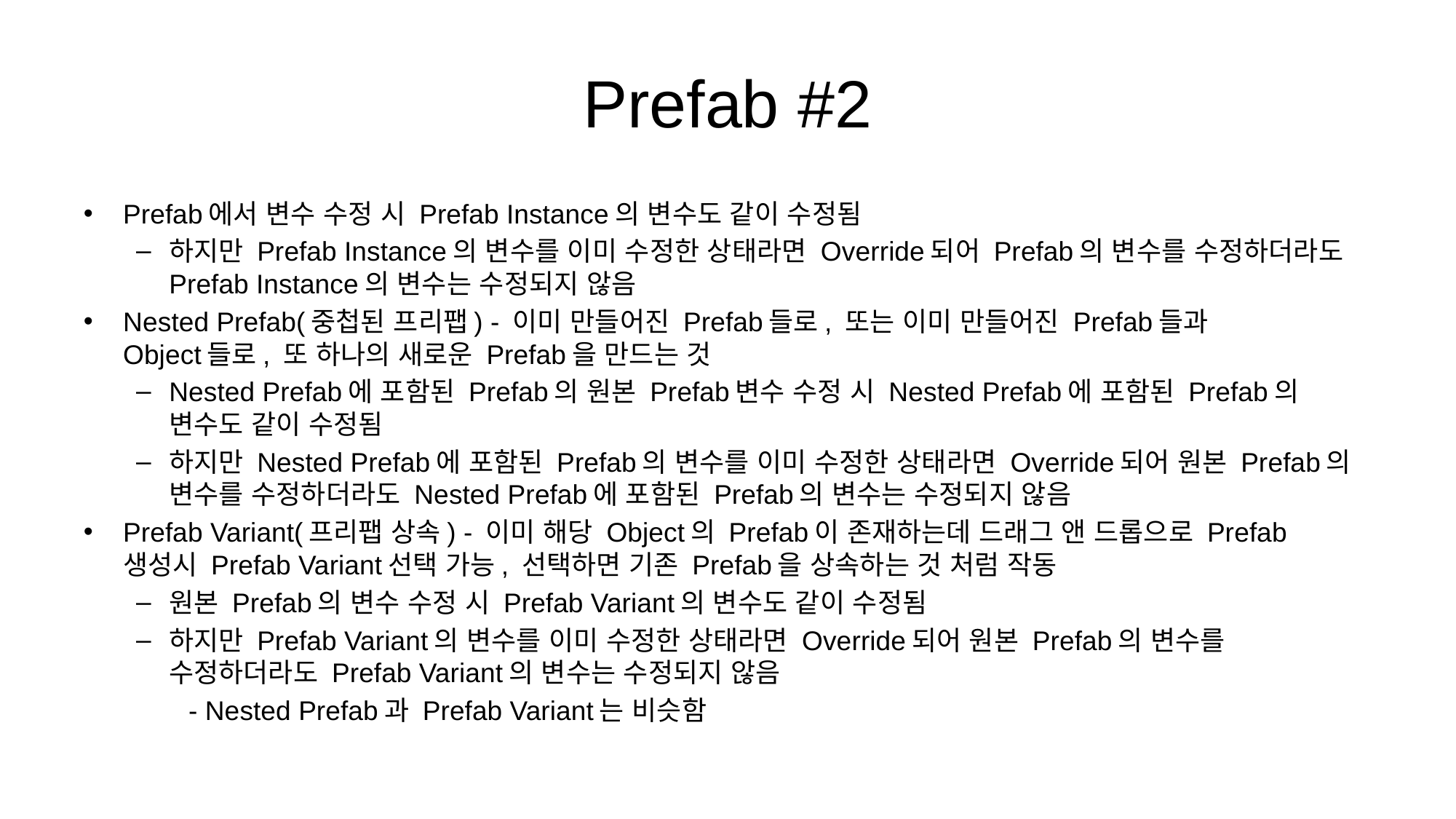

# Prefab #2
Prefab에서 변수 수정 시 Prefab Instance의 변수도 같이 수정됨
하지만 Prefab Instance의 변수를 이미 수정한 상태라면 Override되어 Prefab의 변수를 수정하더라도 Prefab Instance의 변수는 수정되지 않음
Nested Prefab(중첩된 프리팹) - 이미 만들어진 Prefab들로, 또는 이미 만들어진 Prefab들과 				    Object들로, 또 하나의 새로운 Prefab을 만드는 것
Nested Prefab에 포함된 Prefab의 원본 Prefab변수 수정 시 Nested Prefab에 포함된 Prefab의 변수도 같이 수정됨
하지만 Nested Prefab에 포함된 Prefab의 변수를 이미 수정한 상태라면 Override되어 원본 Prefab의 변수를 수정하더라도 Nested Prefab에 포함된 Prefab의 변수는 수정되지 않음
Prefab Variant(프리팹 상속) - 이미 해당 Object의 Prefab이 존재하는데 드래그 앤 드롭으로 Prefab 생성시 Prefab Variant선택 가능, 선택하면 기존 Prefab을 상속하는 것 처럼 작동
원본 Prefab의 변수 수정 시 Prefab Variant의 변수도 같이 수정됨
하지만 Prefab Variant의 변수를 이미 수정한 상태라면 Override되어 원본 Prefab의 변수를 수정하더라도 Prefab Variant의 변수는 수정되지 않음
- Nested Prefab과 Prefab Variant는 비슷함